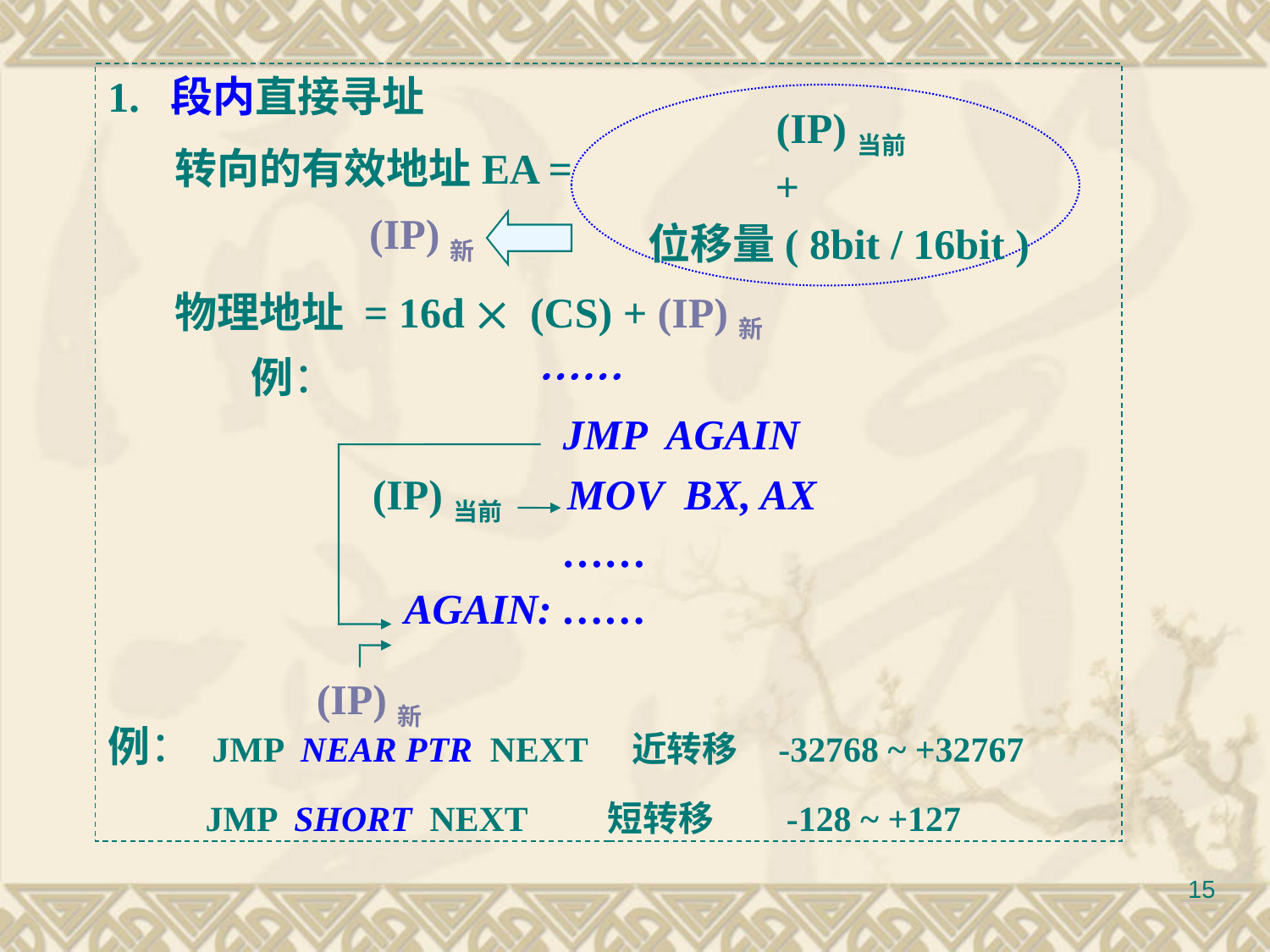

1.  段内直接寻址
      转向的有效地址EA =

      物理地址 = 16d ×  (CS) + (IP)新
              例：                     ……
                                           JMP  AGAIN
                         (IP)当前          MOV  BX, AX
                                           ……
                            AGAIN: ……

例： JMP  NEAR PTR  NEXT    近转移    -32768 ~ +32767

           JMP  SHORT  NEXT              短转移        -128 ~ +127

              (IP)当前
                        +
 位移量( 8bit / 16bit )
(IP)新

(IP)新
15